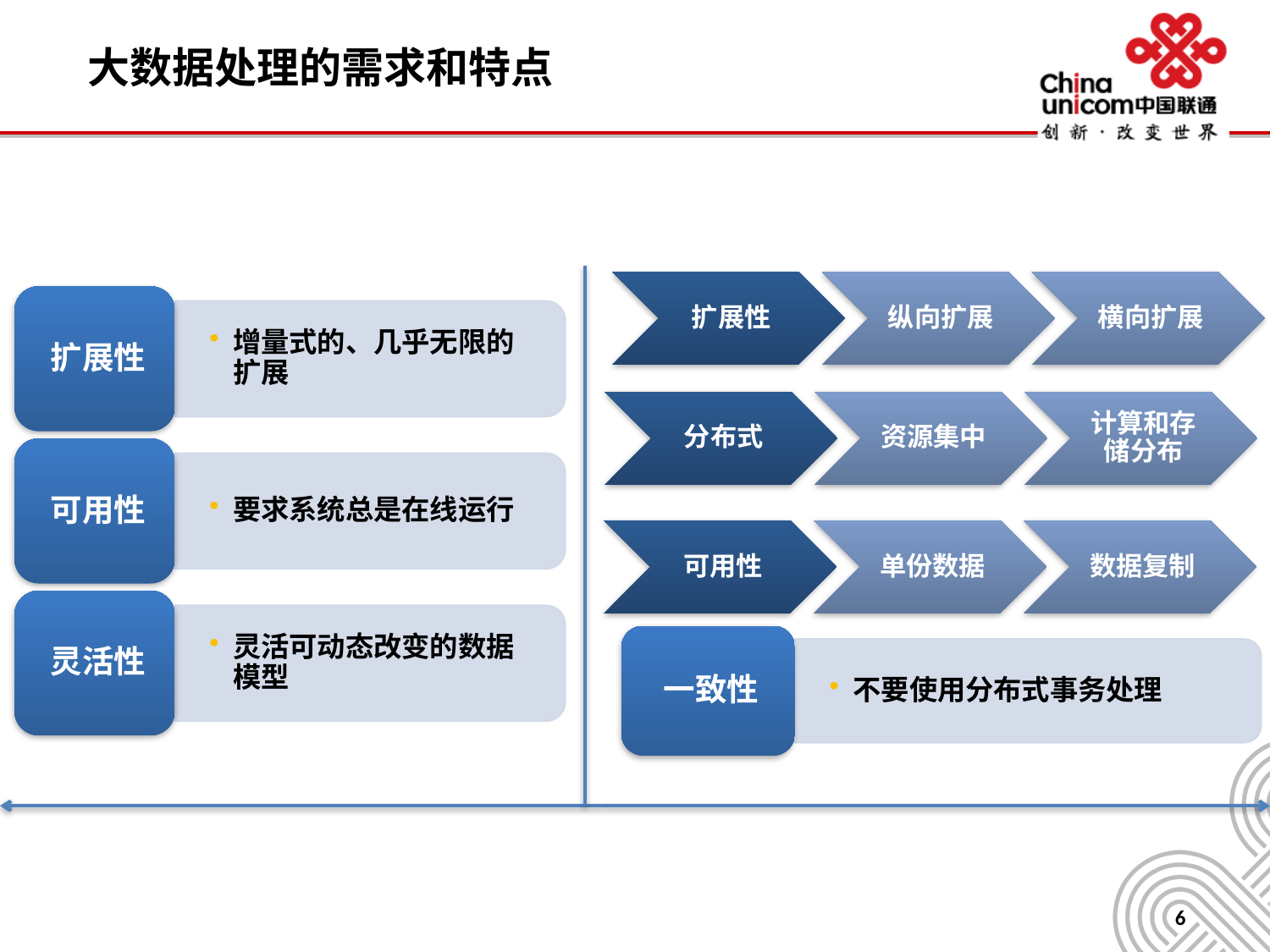

# 大数据处理的需求和特点
扩展性
纵向扩展
横向扩展
增量式的、几乎无限的扩展
扩展性
要求系统总是在线运行
可用性
灵活可动态改变的数据模型
灵活性
分布式
资源集中
计算和存储分布
可用性
单份数据
数据复制
不要使用分布式事务处理
一致性
6